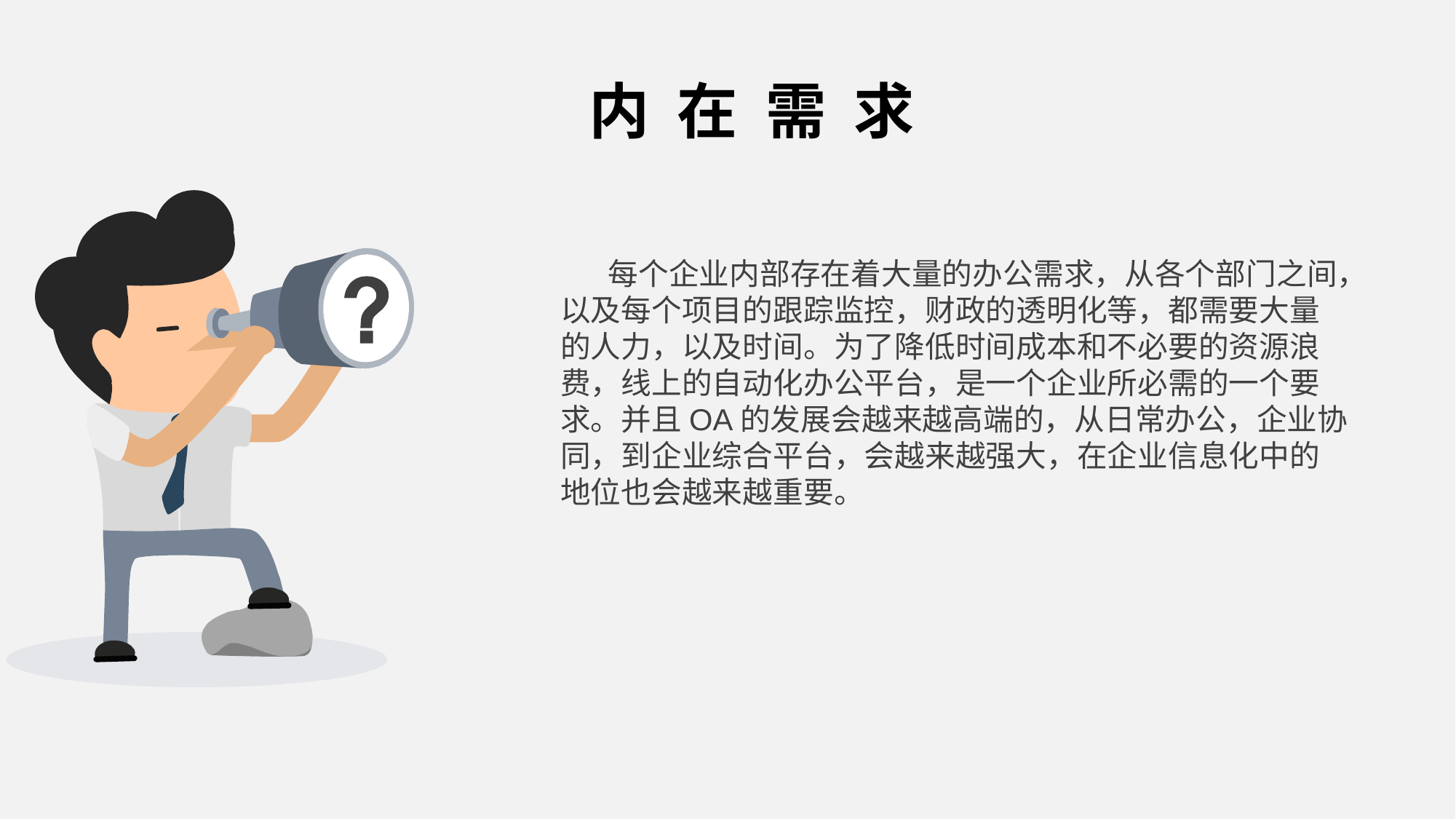

内  在  需  求

      每个企业内部存在着大量的办公需求，从各个部门之间，
以及每个项目的跟踪监控，财政的透明化等，都需要大量
的人力，以及时间。为了降低时间成本和不必要的资源浪
费，线上的自动化办公平台，是一个企业所必需的一个要
求。并且OA的发展会越来越高端的，从日常办公，企业协
同，到企业综合平台，会越来越强大，在企业信息化中的
地位也会越来越重要。